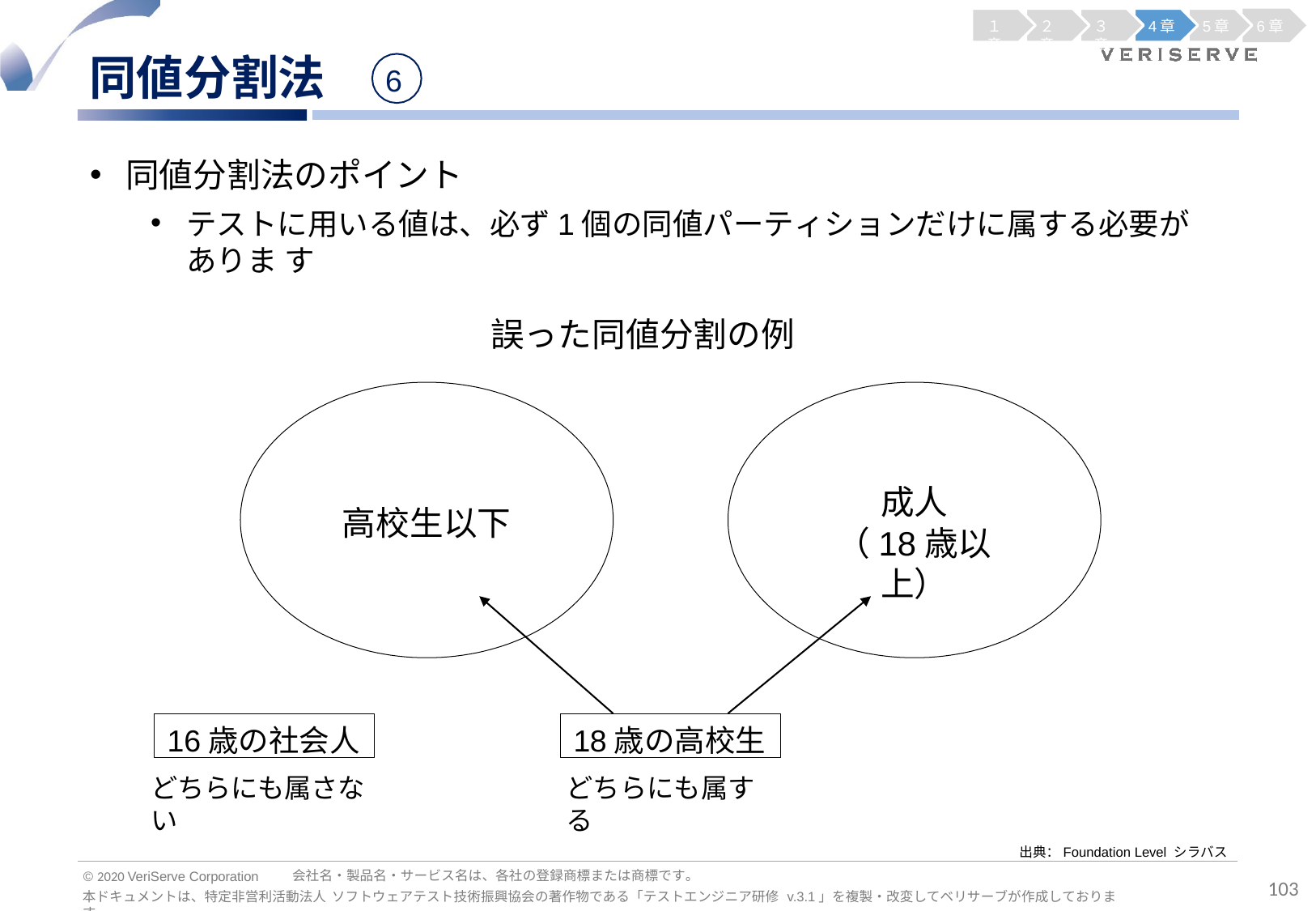

１章
２章
３章
4章
5章
6章
同値分割法

6
同値分割法のポイント
テストに用いる値は、必ず1個の同値パーティションだけに属する必要がありま す

誤った同値分割の例

成人
（18歳以上）
高校生以下

16歳の社会人
18歳の高校生
どちらにも属さない
どちらにも属する
出典：Foundation Level シラバス
会社名・製品名・サービス名は、各社の登録商標または商標です。
© 2020 VeriServe Corporation
103
本ドキュメントは、特定非営利活動法人 ソフトウェアテスト技術振興協会の著作物である「テストエンジニア研修 v.3.1」を複製・改変してベリサーブが作成しております。